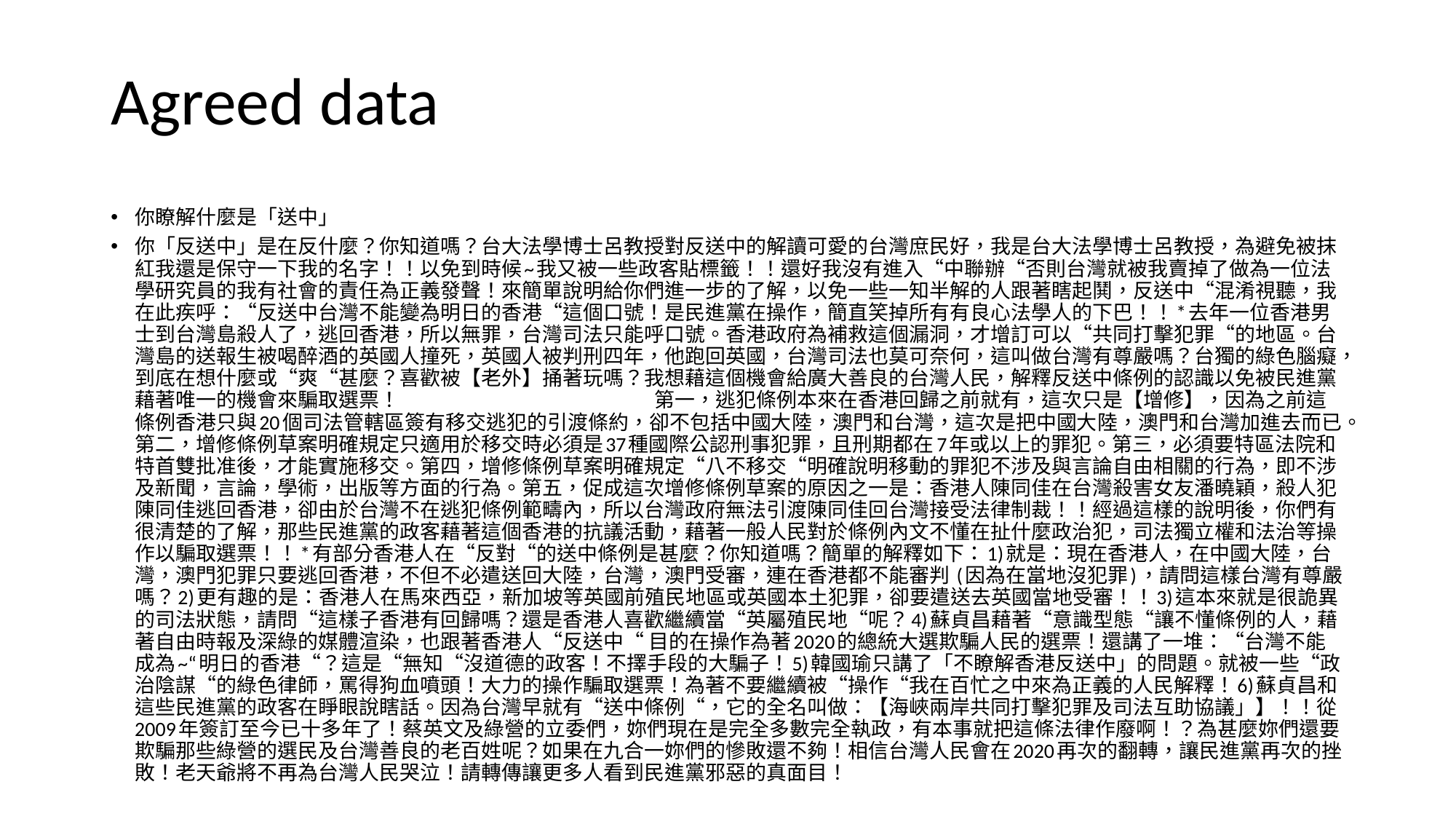

# Agreed data
你瞭解什麼是「送中」
你「反送中」是在反什麼？你知道嗎？台大法學博士呂教授對反送中的解讀可愛的台灣庶民好，我是台大法學博士呂教授，為避免被抹紅我還是保守一下我的名字！！以免到時候~我又被一些政客貼標籤！！還好我沒有進入“中聯辦“否則台灣就被我賣掉了做為一位法學研究員的我有社會的責任為正義發聲！來簡單說明給你們進一步的了解，以免一些一知半解的人跟著瞎起鬨，反送中“混淆視聽，我在此疾呼：“反送中台灣不能變為明日的香港“這個口號！是民進黨在操作，簡直笑掉所有有良心法學人的下巴！！*去年一位香港男士到台灣島殺人了，逃回香港，所以無罪，台灣司法只能呼口號。香港政府為補救這個漏洞，才增訂可以“共同打擊犯罪“的地區。台灣島的送報生被喝醉酒的英國人撞死，英國人被判刑四年，他跑回英國，台灣司法也莫可奈何，這叫做台灣有尊嚴嗎？台獨的綠色腦癡，到底在想什麼或“爽“甚麼？喜歡被【老外】捅著玩嗎？我想藉這個機會給廣大善良的台灣人民，解釋反送中條例的認識以免被民進黨藉著唯一的機會來騙取選票！                                                        第一，逃犯條例本來在香港回歸之前就有，這次只是【增修】，因為之前這條例香港只與20個司法管轄區簽有移交逃犯的引渡條約，卻不包括中國大陸，澳門和台灣，這次是把中國大陸，澳門和台灣加進去而已。第二，增修條例草案明確規定只適用於移交時必須是37種國際公認刑事犯罪，且刑期都在7年或以上的罪犯。第三，必須要特區法院和特首雙批准後，才能實施移交。第四，增修條例草案明確規定“八不移交“明確說明移動的罪犯不涉及與言論自由相關的行為，即不涉及新聞，言論，學術，出版等方面的行為。第五，促成這次增修條例草案的原因之一是：香港人陳同佳在台灣殺害女友潘曉穎，殺人犯陳同佳逃回香港，卻由於台灣不在逃犯條例範疇內，所以台灣政府無法引渡陳同佳回台灣接受法律制裁！！經過這樣的說明後，你們有很清楚的了解，那些民進黨的政客藉著這個香港的抗議活動，藉著一般人民對於條例內文不懂在扯什麼政治犯，司法獨立權和法治等操作以騙取選票！！*有部分香港人在“反對“的送中條例是甚麼？你知道嗎？簡單的解釋如下：1)就是：現在香港人，在中國大陸，台灣，澳門犯罪只要逃回香港，不但不必遣送回大陸，台灣，澳門受審，連在香港都不能審判 (因為在當地沒犯罪)，請問這樣台灣有尊嚴嗎？2)更有趣的是：香港人在馬來西亞，新加坡等英國前殖民地區或英國本土犯罪，卻要遣送去英國當地受審！！3)這本來就是很詭異的司法狀態，請問“這樣子香港有回歸嗎？還是香港人喜歡繼續當“英屬殖民地“呢？4)蘇貞昌藉著“意識型態“讓不懂條例的人，藉著自由時報及深綠的媒體渲染，也跟著香港人“反送中“ 目的在操作為著2020的總統大選欺騙人民的選票！還講了一堆：“台灣不能成為~“明日的香港“？這是“無知“沒道德的政客！不擇手段的大騙子！5)韓國瑜只講了「不瞭解香港反送中」的問題。就被一些“政治陰謀“的綠色律師，罵得狗血噴頭！大力的操作騙取選票！為著不要繼續被“操作“我在百忙之中來為正義的人民解釋！6)蘇貞昌和這些民進黨的政客在睜眼說瞎話。因為台灣早就有“送中條例“，它的全名叫做：【海峽兩岸共同打擊犯罪及司法互助協議」】！！從2009年簽訂至今已十多年了！蔡英文及綠營的立委們，妳們現在是完全多數完全執政，有本事就把這條法律作廢啊！？為甚麼妳們還要欺騙那些綠營的選民及台灣善良的老百姓呢？如果在九合一妳們的慘敗還不夠！相信台灣人民會在2020再次的翻轉，讓民進黨再次的挫敗！老天爺將不再為台灣人民哭泣！請轉傳讓更多人看到民進黨邪惡的真面目！